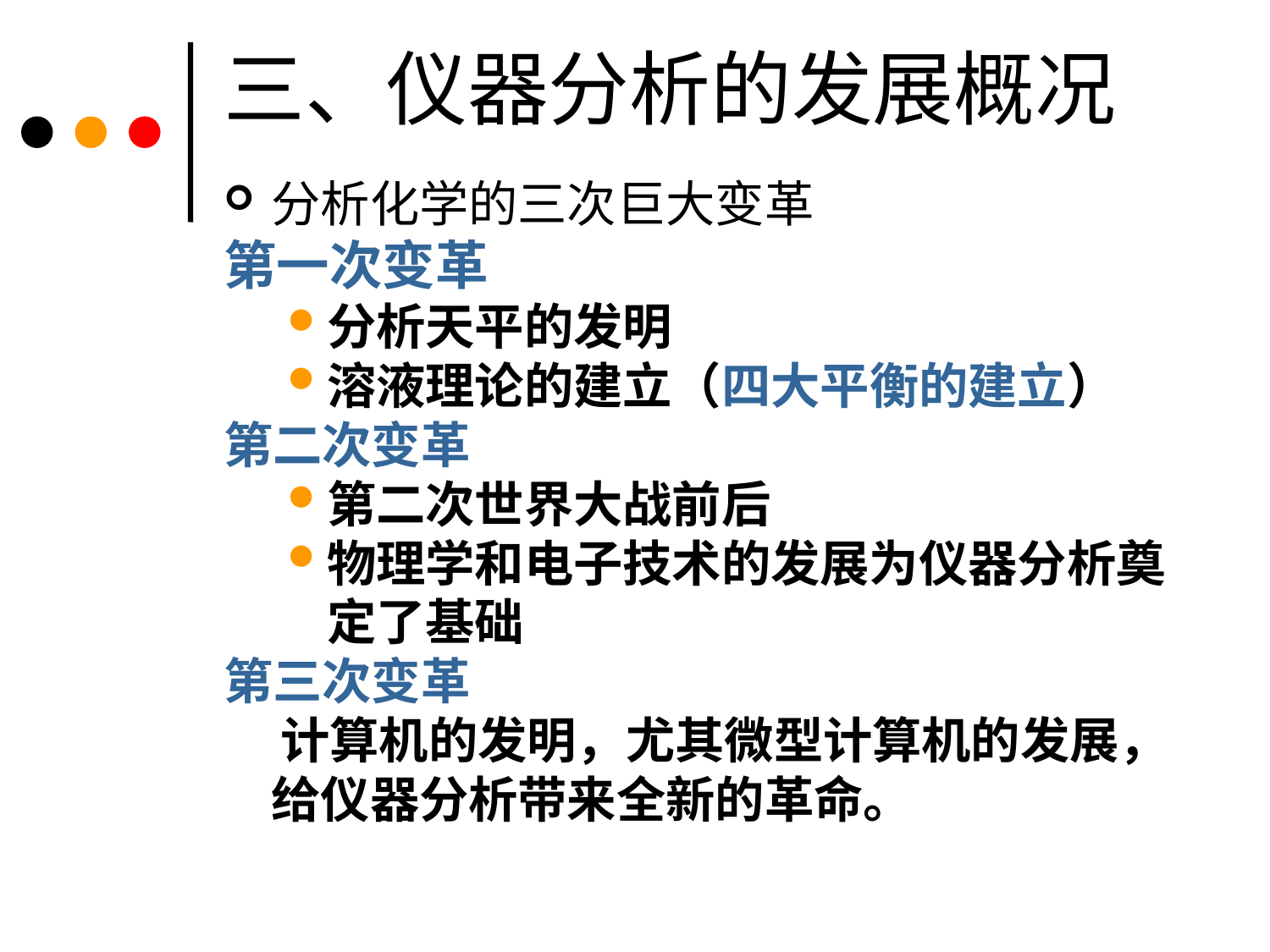

三、仪器分析的发展概况
分析化学的三次巨大变革
第一次变革
分析天平的发明
溶液理论的建立（四大平衡的建立）
第二次变革
第二次世界大战前后
物理学和电子技术的发展为仪器分析奠定了基础
第三次变革
    计算机的发明，尤其微型计算机的发展，给仪器分析带来全新的革命。